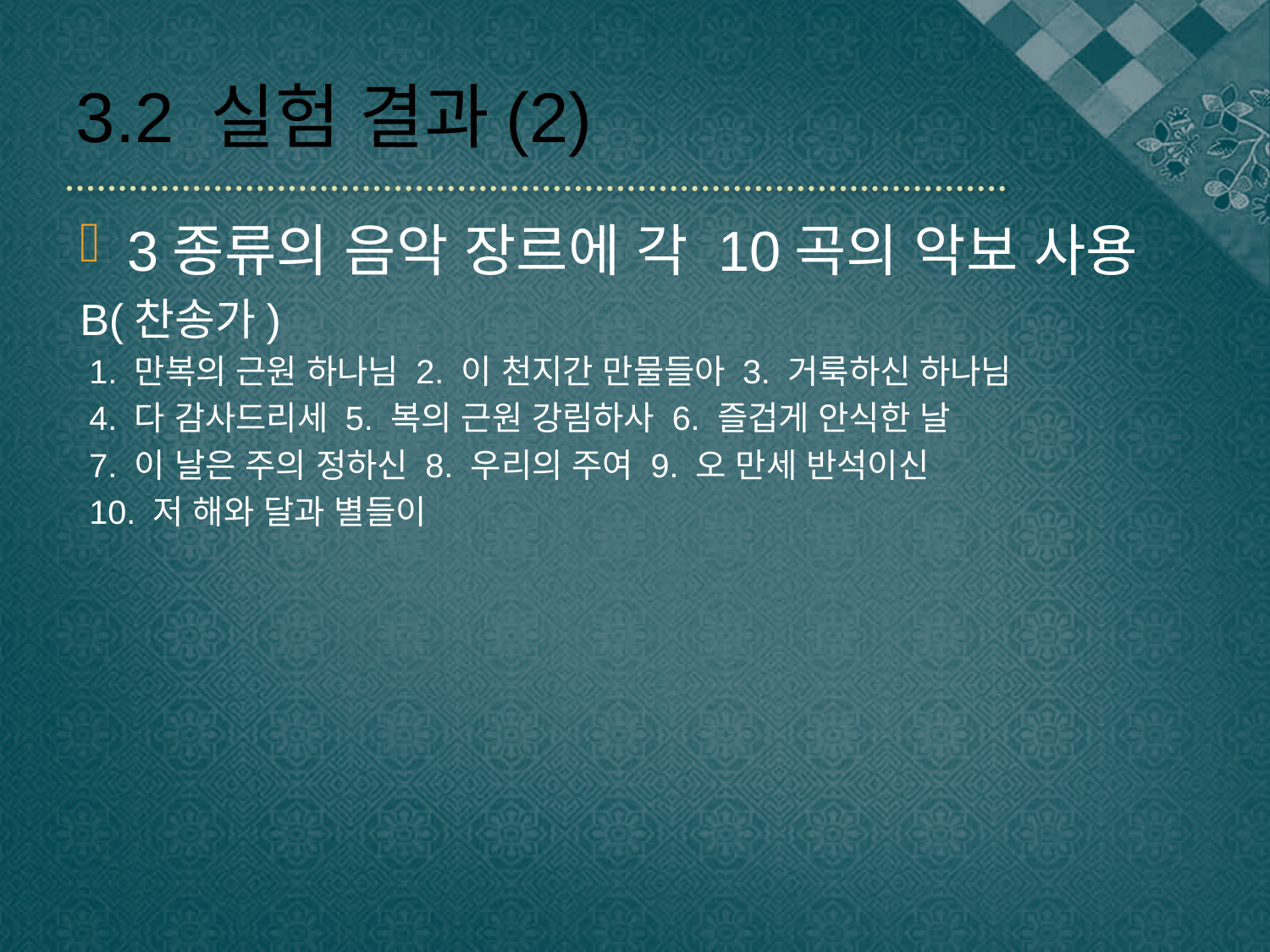

# 3.2 실험 결과(2)
3종류의 음악 장르에 각 10곡의 악보 사용
B(찬송가)
 1. 만복의 근원 하나님 2. 이 천지간 만물들아 3. 거룩하신 하나님
 4. 다 감사드리세 5. 복의 근원 강림하사 6. 즐겁게 안식한 날
 7. 이 날은 주의 정하신 8. 우리의 주여 9. 오 만세 반석이신
 10. 저 해와 달과 별들이